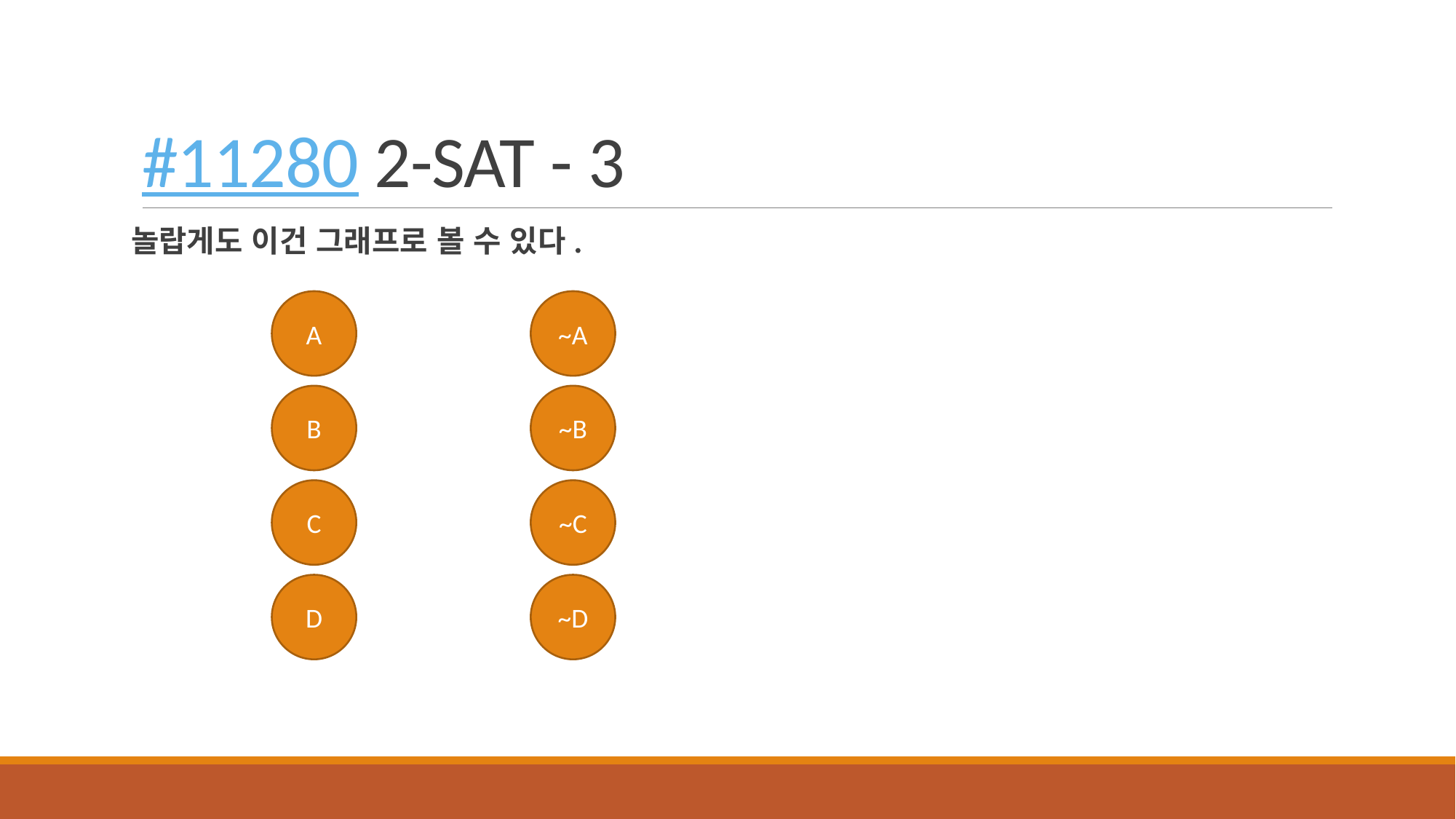

# #11280 2-SAT - 3
놀랍게도 이건 그래프로 볼 수 있다.

A
~A
B
~B
C
~C
D
~D